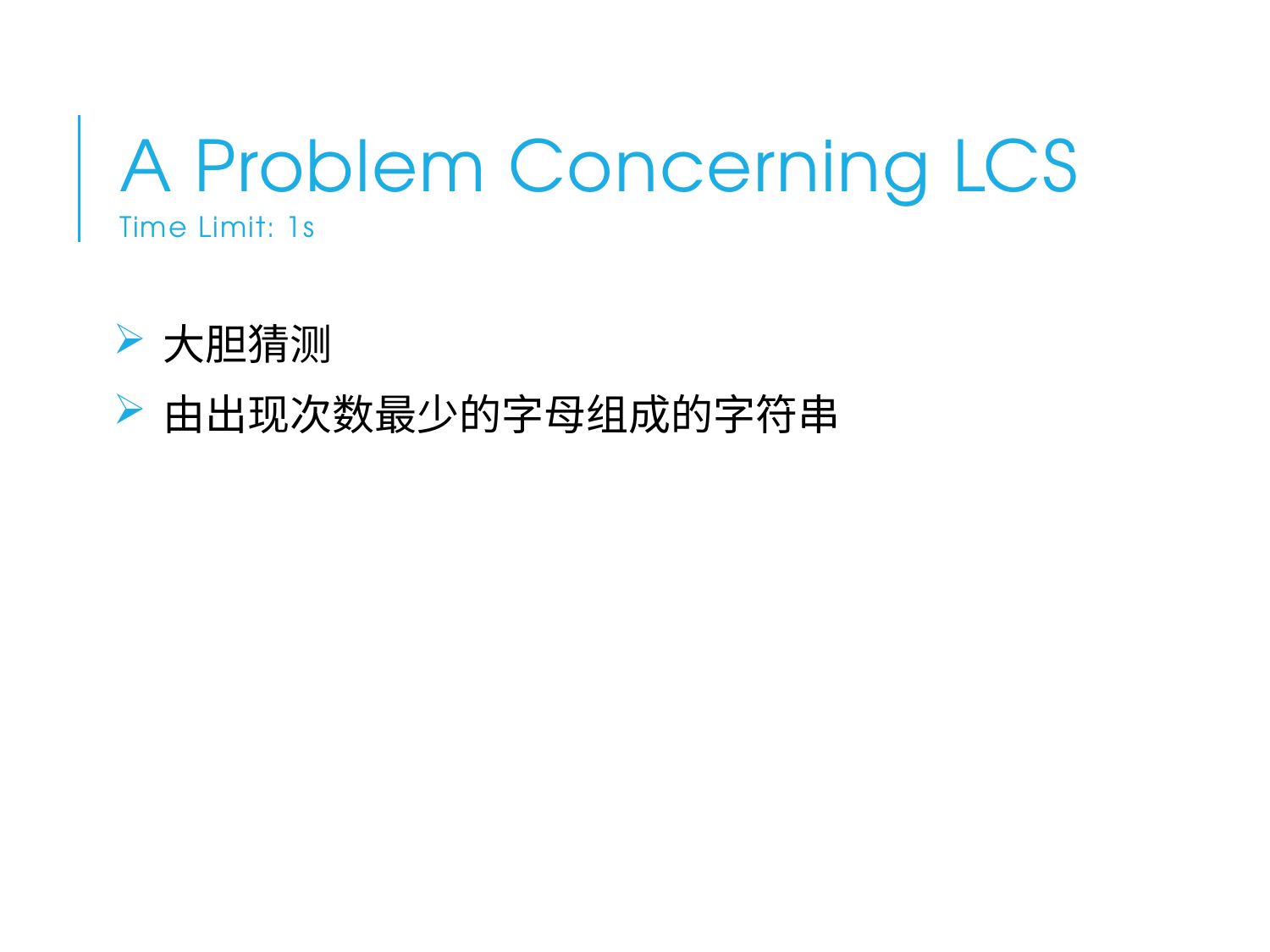

# A Problem Concerning LCS Time Limit: 1s
大胆猜测
由出现次数最少的字母组成的字符串